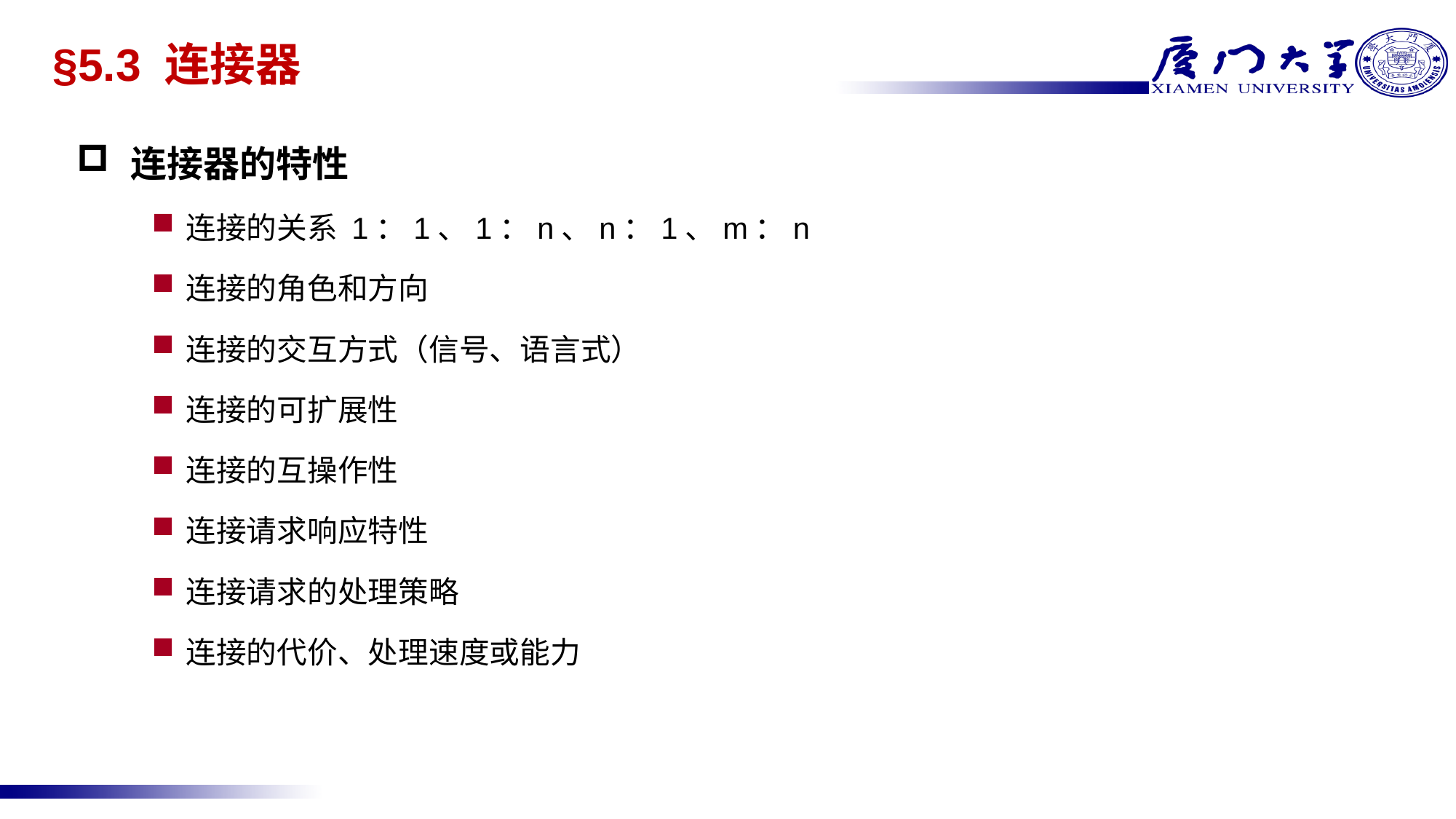

# §5.3 连接器
连接器的特性
连接的关系 1：1、1：n、n：1、m：n
连接的角色和方向
连接的交互方式（信号、语言式）
连接的可扩展性
连接的互操作性
连接请求响应特性
连接请求的处理策略
连接的代价、处理速度或能力